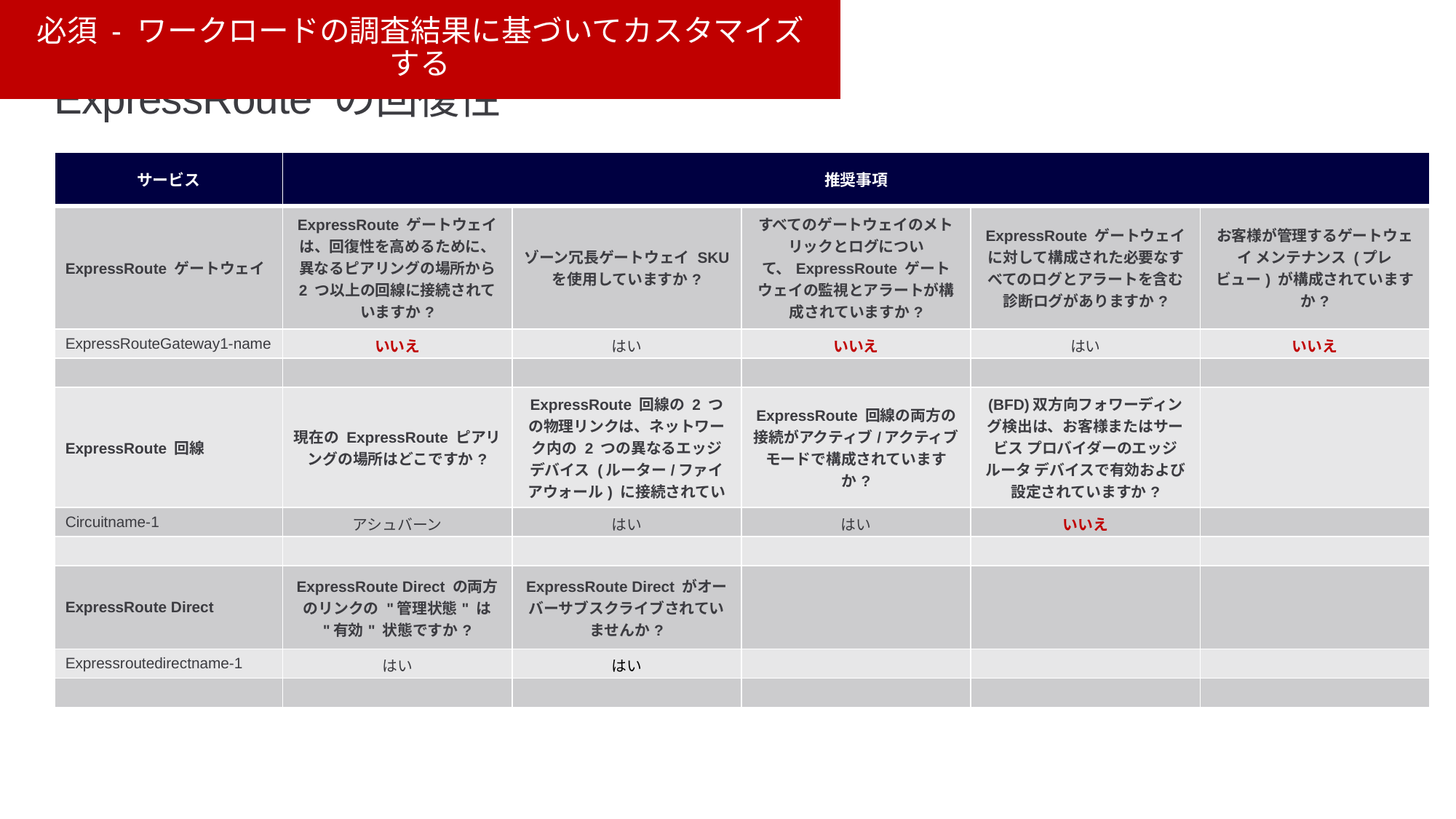

必須 - ワークロードの調査結果に基づいてカスタマイズする
# ExpressRoute の回復性
| サービス | 推奨事項 |  |  |  |  |
| --- | --- | --- | --- | --- | --- |
| ExpressRoute ゲートウェイ | ExpressRoute ゲートウェイは、回復性を高めるために、異なるピアリングの場所から 2 つ以上の回線に接続されていますか? | ゾーン冗長ゲートウェイ SKU を使用していますか? | すべてのゲートウェイのメトリックとログについて、ExpressRoute ゲートウェイの監視とアラートが構成されていますか? | ExpressRoute ゲートウェイに対して構成された必要なすべてのログとアラートを含む診断ログがありますか? | お客様が管理するゲートウェイ メンテナンス (プレビュー) が構成されていますか? |
| ExpressRouteGateway1-name | いいえ | はい | いいえ | はい | いいえ |
|  |  |  |  |  |  |
| ExpressRoute 回線 | 現在の ExpressRoute ピアリングの場所はどこですか? | ExpressRoute 回線の 2 つの物理リンクは、ネットワーク内の 2 つの異なるエッジ デバイス (ルーター/ファイアウォール) に接続されていますか? | ExpressRoute 回線の両方の接続がアクティブ/アクティブ モードで構成されていますか? | (BFD)双方向フォワーディング検出は、お客様またはサービス プロバイダーのエッジ ルータ デバイスで有効および設定されていますか? |  |
| Circuitname-1 | アシュバーン | はい | はい | いいえ |  |
|  |  |  |  |  |  |
| ExpressRoute Direct | ExpressRoute Direct の両方のリンクの "管理状態" は "有効" 状態ですか? | ExpressRoute Direct がオーバーサブスクライブされていませんか? |  |  |  |
| Expressroutedirectname-1 | はい | はい |  |  |  |
|  |  |  |  |  |  |